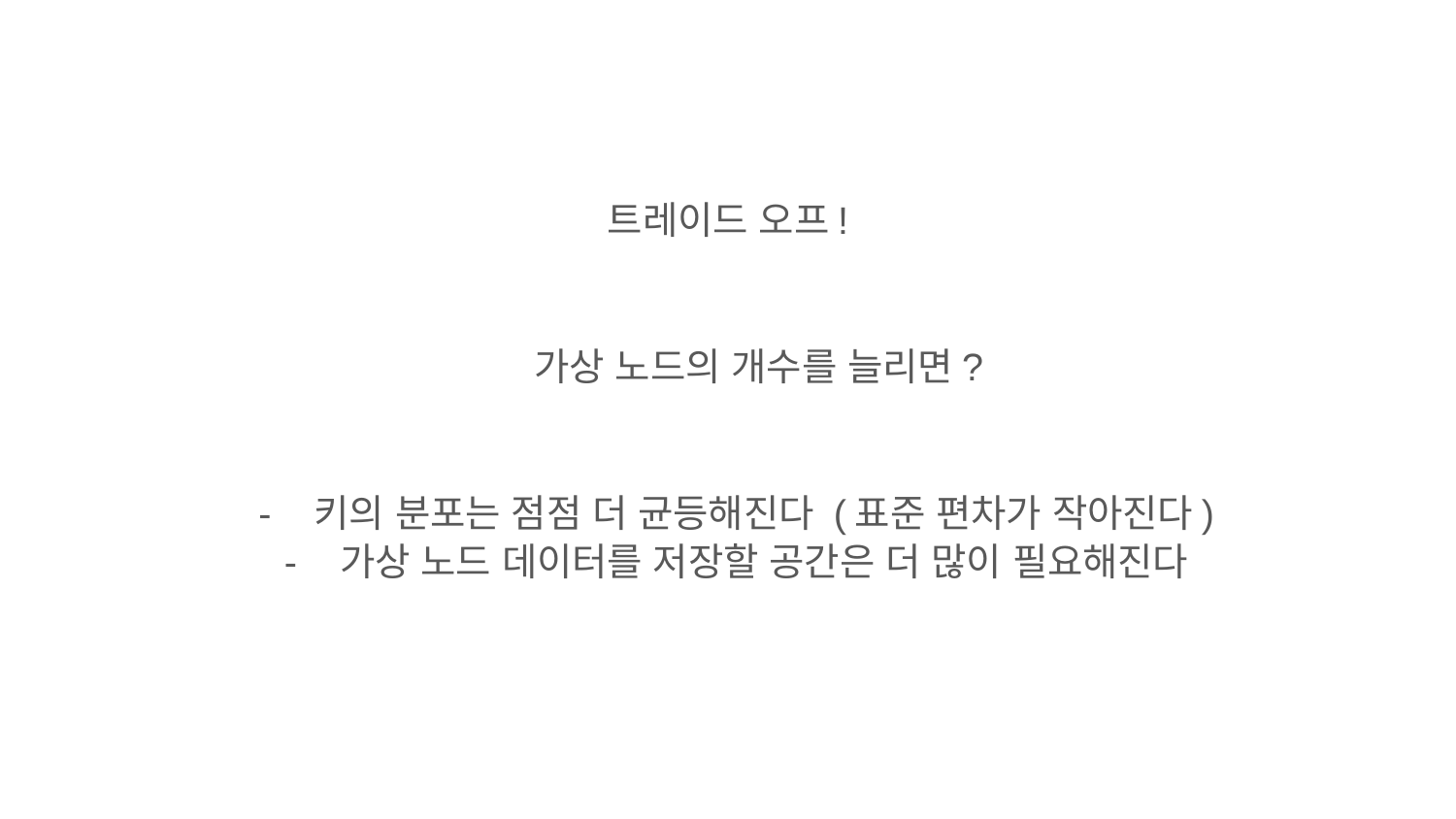

트레이드 오프!

가상 노드의 개수를 늘리면?

키의 분포는 점점 더 균등해진다 (표준 편차가 작아진다)
가상 노드 데이터를 저장할 공간은 더 많이 필요해진다